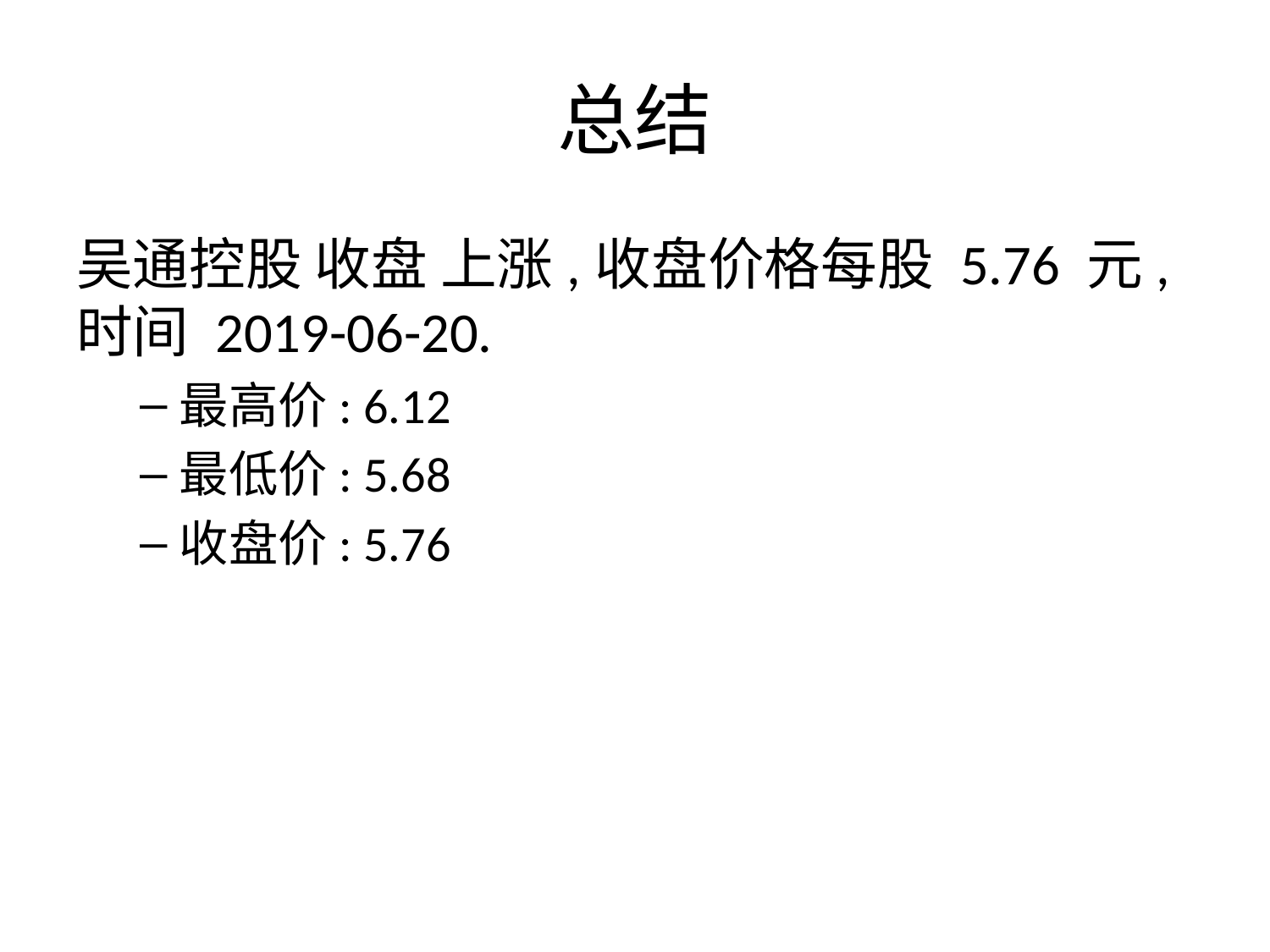

# 总结
吴通控股 收盘 上涨,收盘价格每股 5.76 元,时间 2019-06-20.
最高价: 6.12
最低价: 5.68
收盘价: 5.76